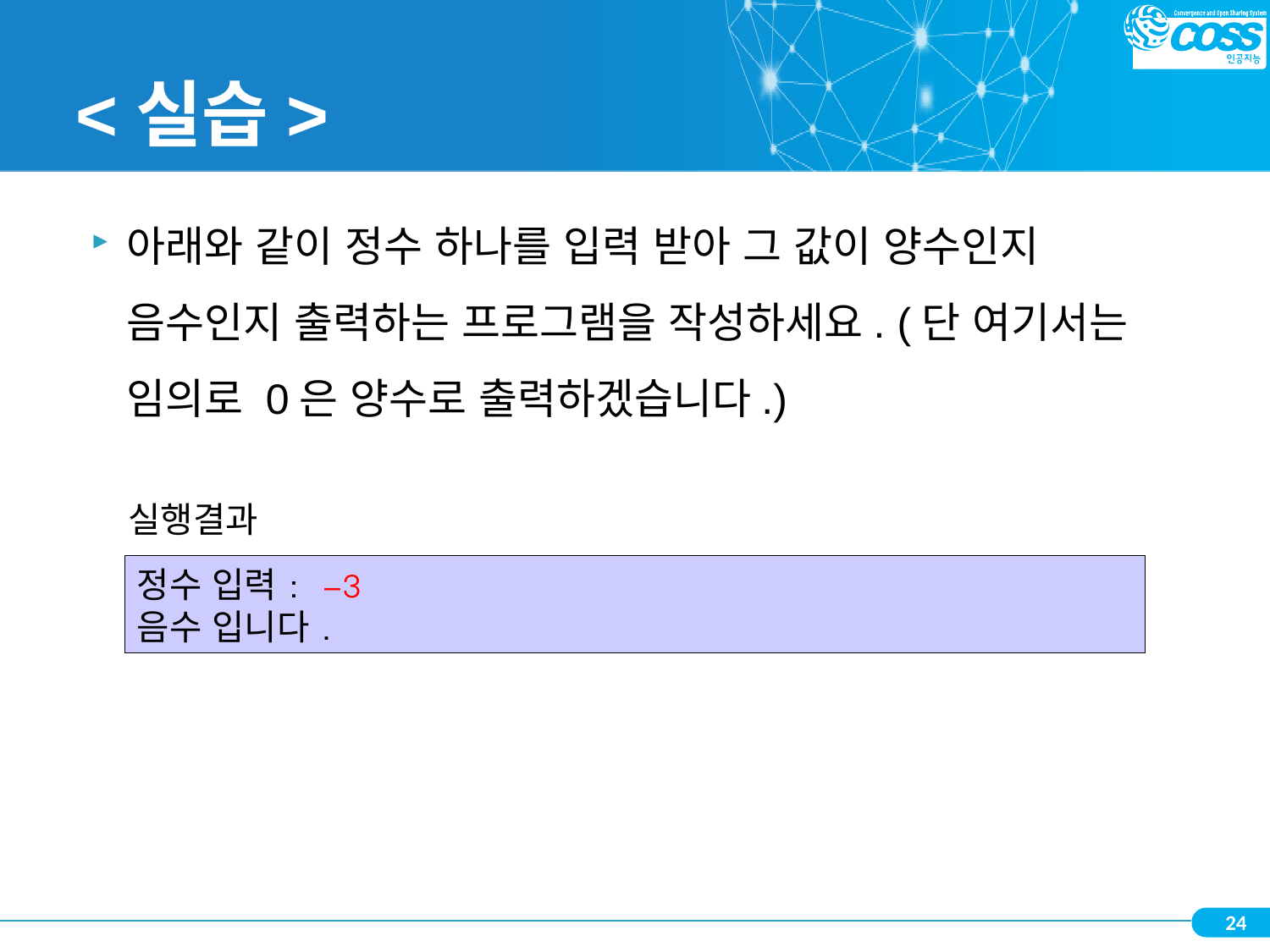

# <실습>
아래와 같이 정수 하나를 입력 받아 그 값이 양수인지 음수인지 출력하는 프로그램을 작성하세요. (단 여기서는 임의로 0은 양수로 출력하겠습니다.)

실행결과
정수 입력: -3
음수 입니다.